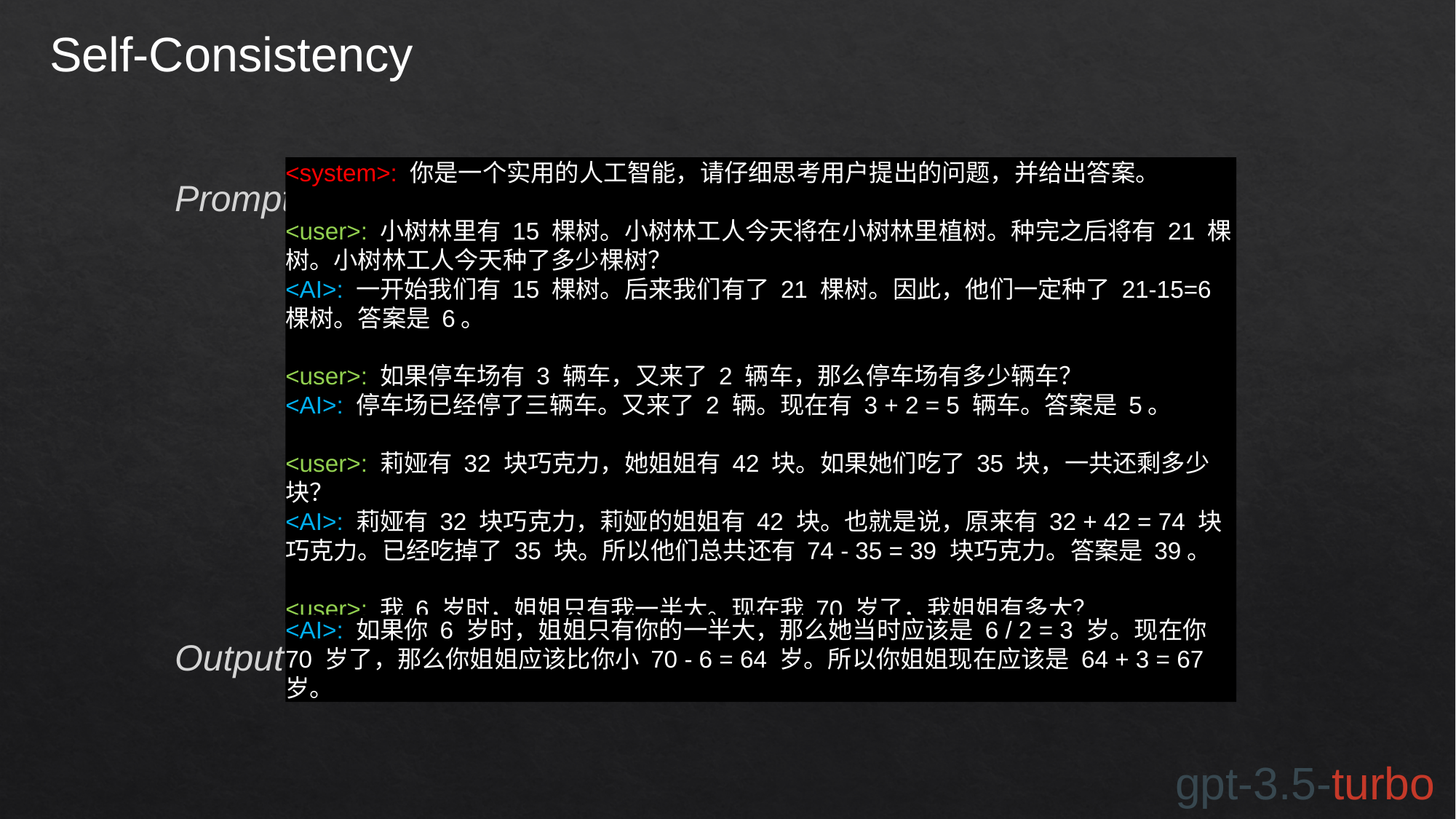

Self-Consistency
Prompt
<system>: 你是一个实用的人工智能，请仔细思考用户提出的问题，并给出答案。

<user>: 小树林里有 15 棵树。小树林工人今天将在小树林里植树。种完之后将有 21 棵树。小树林工人今天种了多少棵树？
<AI>: 一开始我们有 15 棵树。后来我们有了 21 棵树。因此，他们一定种了 21-15=6 棵树。答案是 6。

<user>: 如果停车场有 3 辆车，又来了 2 辆车，那么停车场有多少辆车？
<AI>: 停车场已经停了三辆车。又来了 2 辆。现在有 3 + 2 = 5 辆车。答案是 5。

<user>: 莉娅有 32 块巧克力，她姐姐有 42 块。如果她们吃了 35 块，一共还剩多少块？
<AI>: 莉娅有 32 块巧克力，莉娅的姐姐有 42 块。也就是说，原来有 32 + 42 = 74 块巧克力。已经吃掉了 35 块。所以他们总共还有 74 - 35 = 39 块巧克力。答案是 39。

<user>: 我 6 岁时，姐姐只有我一半大。现在我 70 岁了，我姐姐有多大？
Output
<AI>: 如果你 6 岁时，姐姐只有你的一半大，那么她当时应该是 6 / 2 = 3 岁。现在你 70 岁了，那么你姐姐应该比你小 70 - 6 = 64 岁。所以你姐姐现在应该是 64 + 3 = 67 岁。
gpt-3.5-turbo